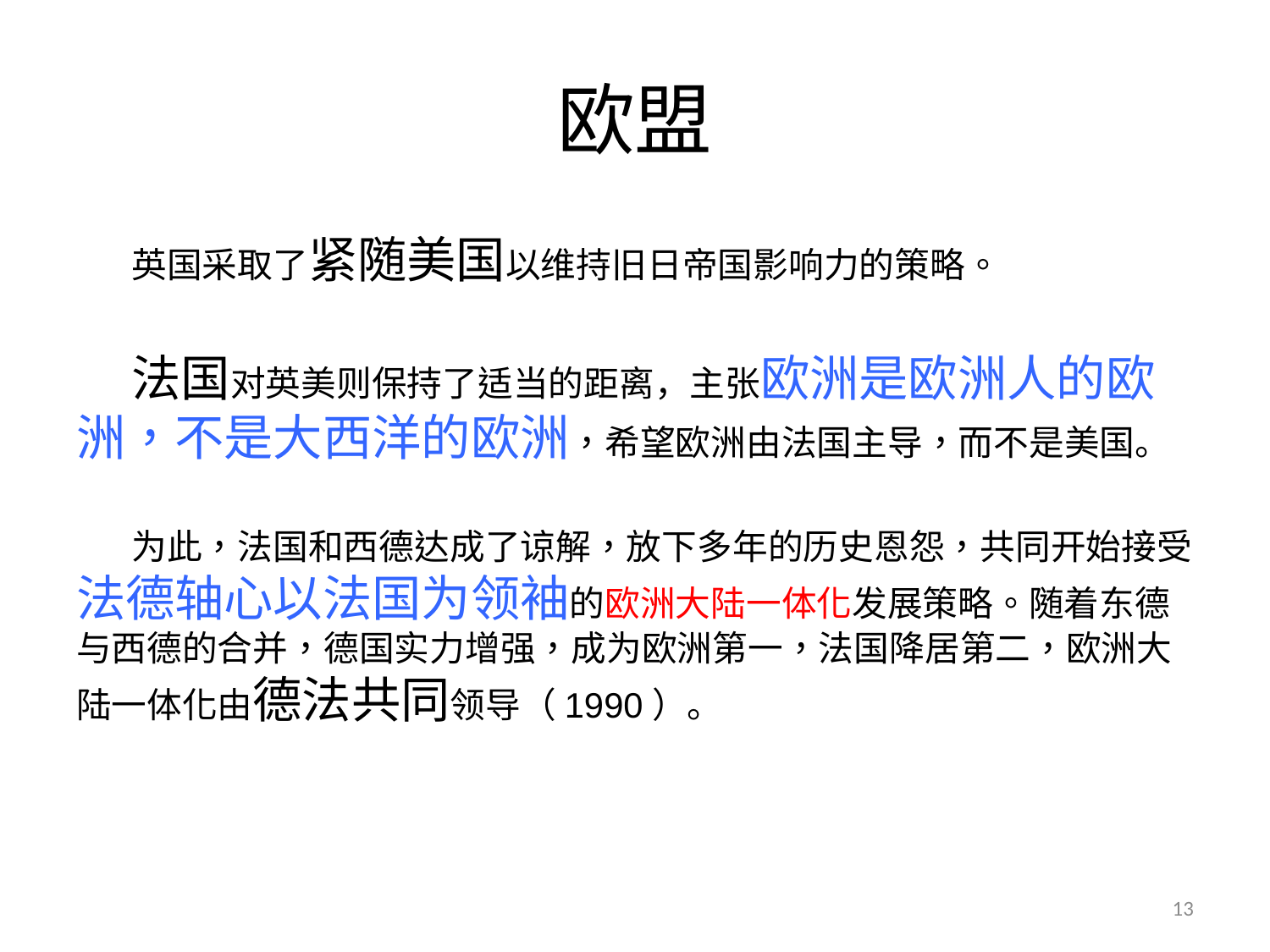

# 欧盟
      英国采取了紧随美国以维持旧日帝国影响力的策略。

      法国对英美则保持了适当的距离，主张欧洲是欧洲人的欧洲，不是大西洋的欧洲，希望欧洲由法国主导，而不是美国。

      为此，法国和西德达成了谅解，放下多年的历史恩怨，共同开始接受 法德轴心以法国为领袖的欧洲大陆一体化发展策略。随着东德与西德的合并，德国实力增强，成为欧洲第一，法国降居第二，欧洲大陆一体化由德法共同领导（1990）。

13